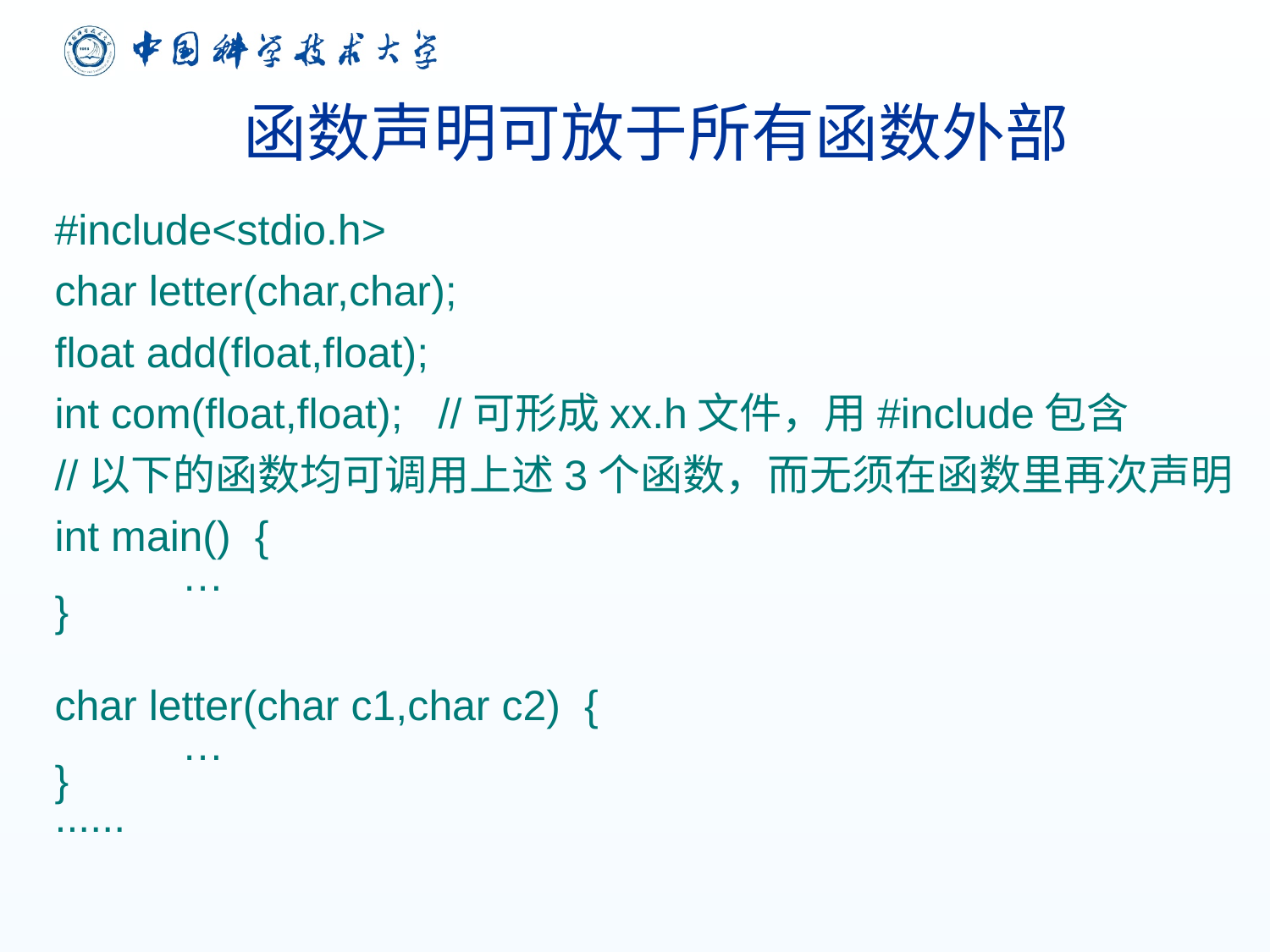

函数声明可放于所有函数外部
#include<stdio.h>
char letter(char,char);
float add(float,float);
int com(float,float);   //可形成xx.h文件，用#include包含
//以下的函数均可调用上述3个函数，而无须在函数里再次声明
int main()  {
	…
}

char letter(char c1,char c2)  {
	…
}
......